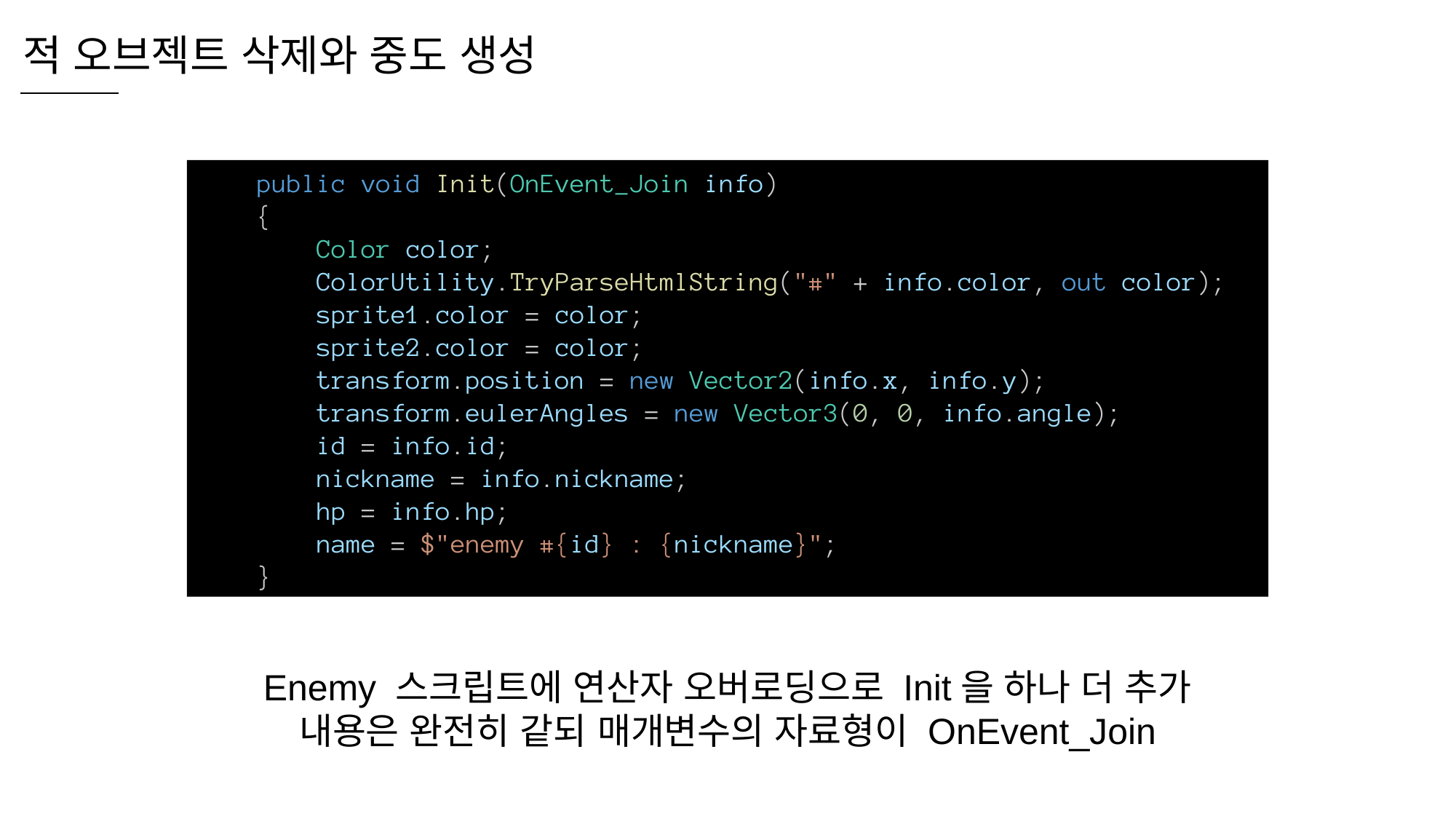

적 오브젝트 삭제와 중도 생성
    public void Init(OnEvent_Join info)
    {
        Color color;
        ColorUtility.TryParseHtmlString("#" + info.color, out color);
        sprite1.color = color;
        sprite2.color = color;
        transform.position = new Vector2(info.x, info.y);
        transform.eulerAngles = new Vector3(0, 0, info.angle);
        id = info.id;
        nickname = info.nickname;
        hp = info.hp;
        name = $"enemy #{id} : {nickname}";
    }
Enemy 스크립트에 연산자 오버로딩으로 Init을 하나 더 추가
내용은 완전히 같되 매개변수의 자료형이 OnEvent_Join